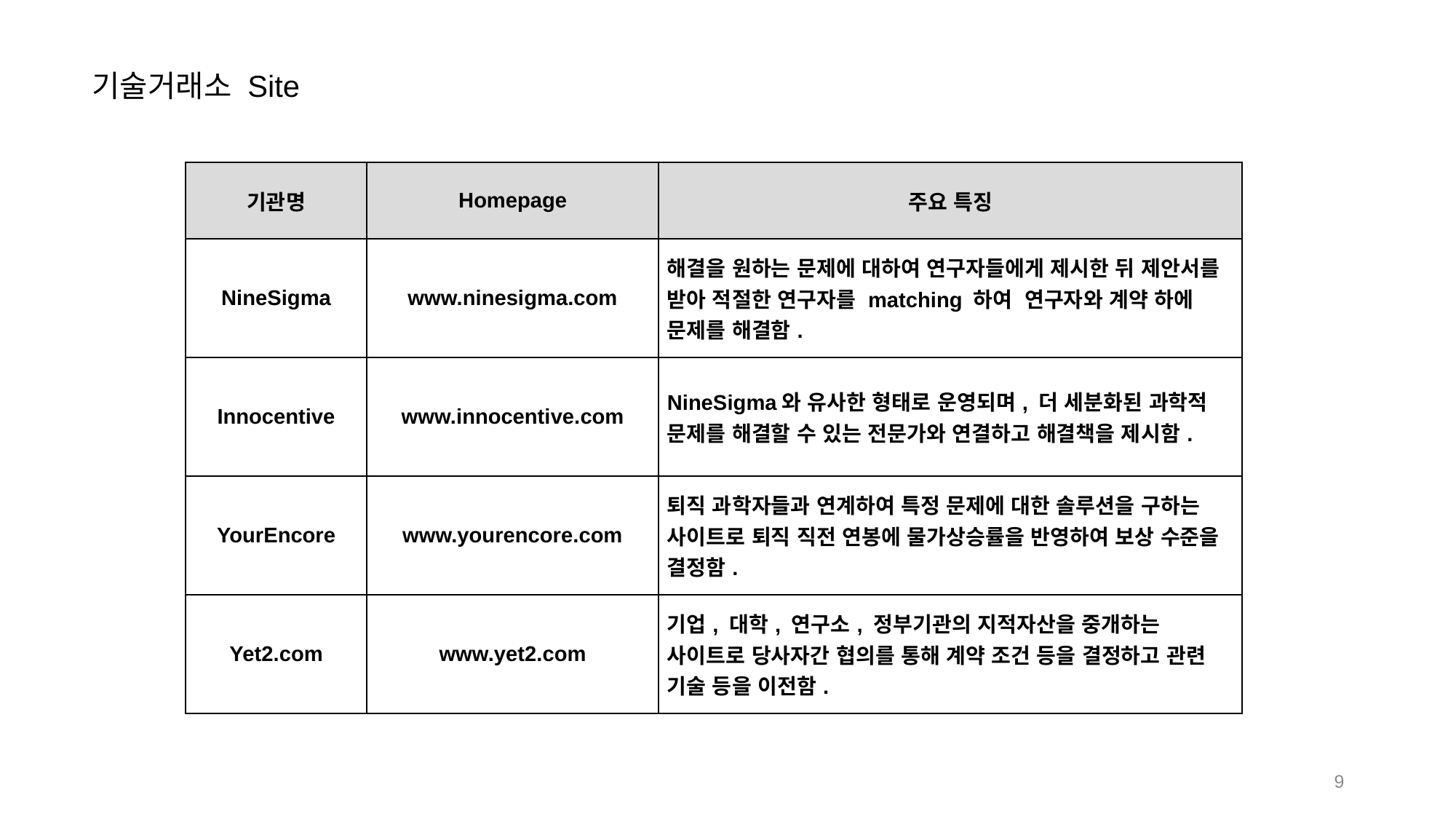

기술거래소 Site
| 기관명 | Homepage | 주요 특징 |
| --- | --- | --- |
| NineSigma | www.ninesigma.com | 해결을 원하는 문제에 대하여 연구자들에게 제시한 뒤 제안서를 받아 적절한 연구자를 matching 하여 연구자와 계약 하에 문제를 해결함. |
| Innocentive | www.innocentive.com | NineSigma와 유사한 형태로 운영되며, 더 세분화된 과학적 문제를 해결할 수 있는 전문가와 연결하고 해결책을 제시함. |
| YourEncore | www.yourencore.com | 퇴직 과학자들과 연계하여 특정 문제에 대한 솔루션을 구하는 사이트로 퇴직 직전 연봉에 물가상승률을 반영하여 보상 수준을 결정함. |
| Yet2.com | www.yet2.com | 기업, 대학, 연구소, 정부기관의 지적자산을 중개하는 사이트로 당사자간 협의를 통해 계약 조건 등을 결정하고 관련 기술 등을 이전함. |
9